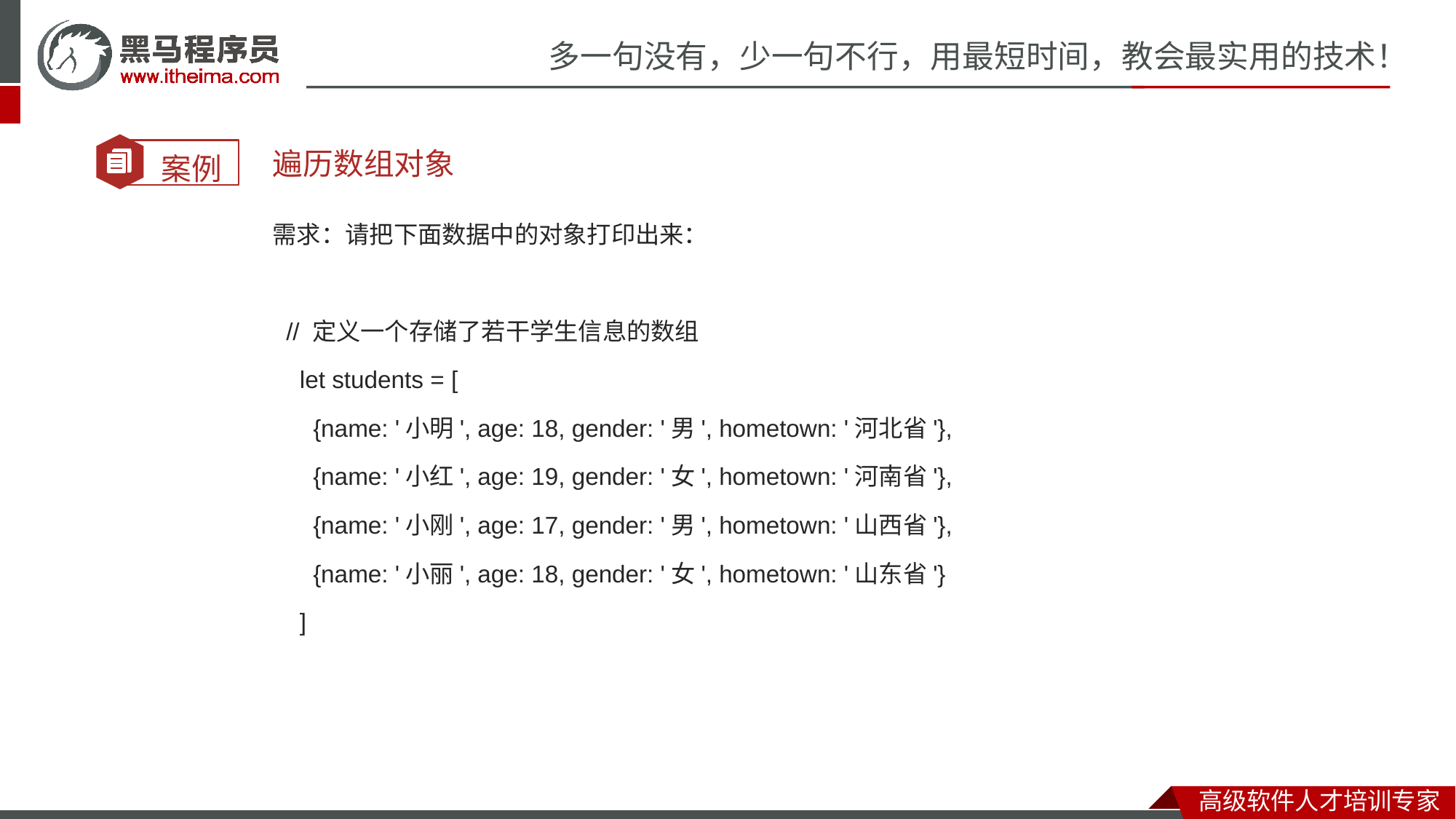

遍历数组对象
需求：请把下面数据中的对象打印出来：

  // 定义一个存储了若干学生信息的数组
    let students = [
      {name: '小明', age: 18, gender: '男', hometown: '河北省'},
      {name: '小红', age: 19, gender: '女', hometown: '河南省'},
      {name: '小刚', age: 17, gender: '男', hometown: '山西省'},
      {name: '小丽', age: 18, gender: '女', hometown: '山东省'}
    ]